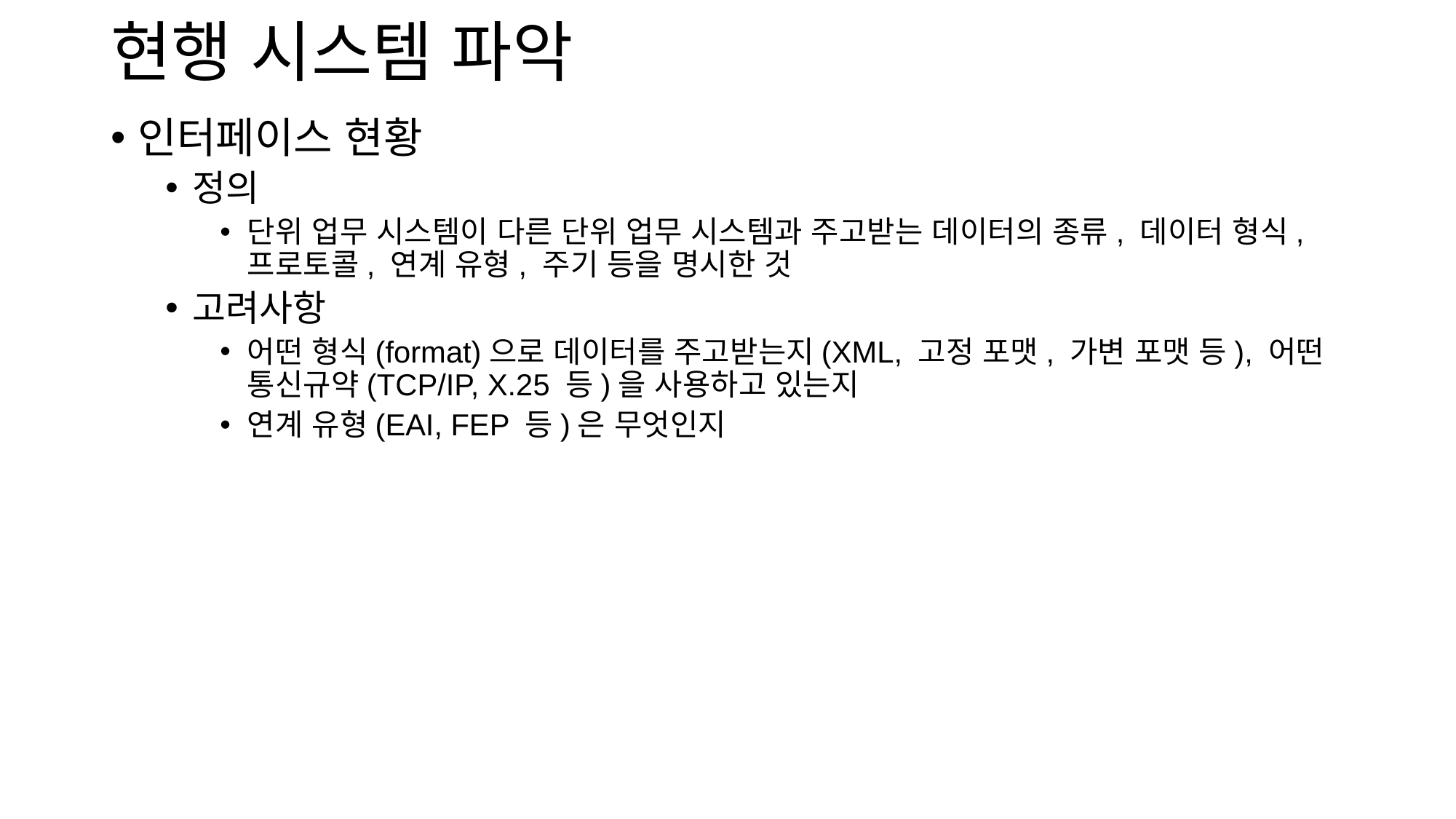

# 현행 시스템 파악
인터페이스 현황
정의
단위 업무 시스템이 다른 단위 업무 시스템과 주고받는 데이터의 종류, 데이터 형식, 프로토콜, 연계 유형, 주기 등을 명시한 것
고려사항
어떤 형식(format)으로 데이터를 주고받는지(XML, 고정 포맷, 가변 포맷 등), 어떤 통신규약(TCP/IP, X.25 등)을 사용하고 있는지
연계 유형(EAI, FEP 등)은 무엇인지